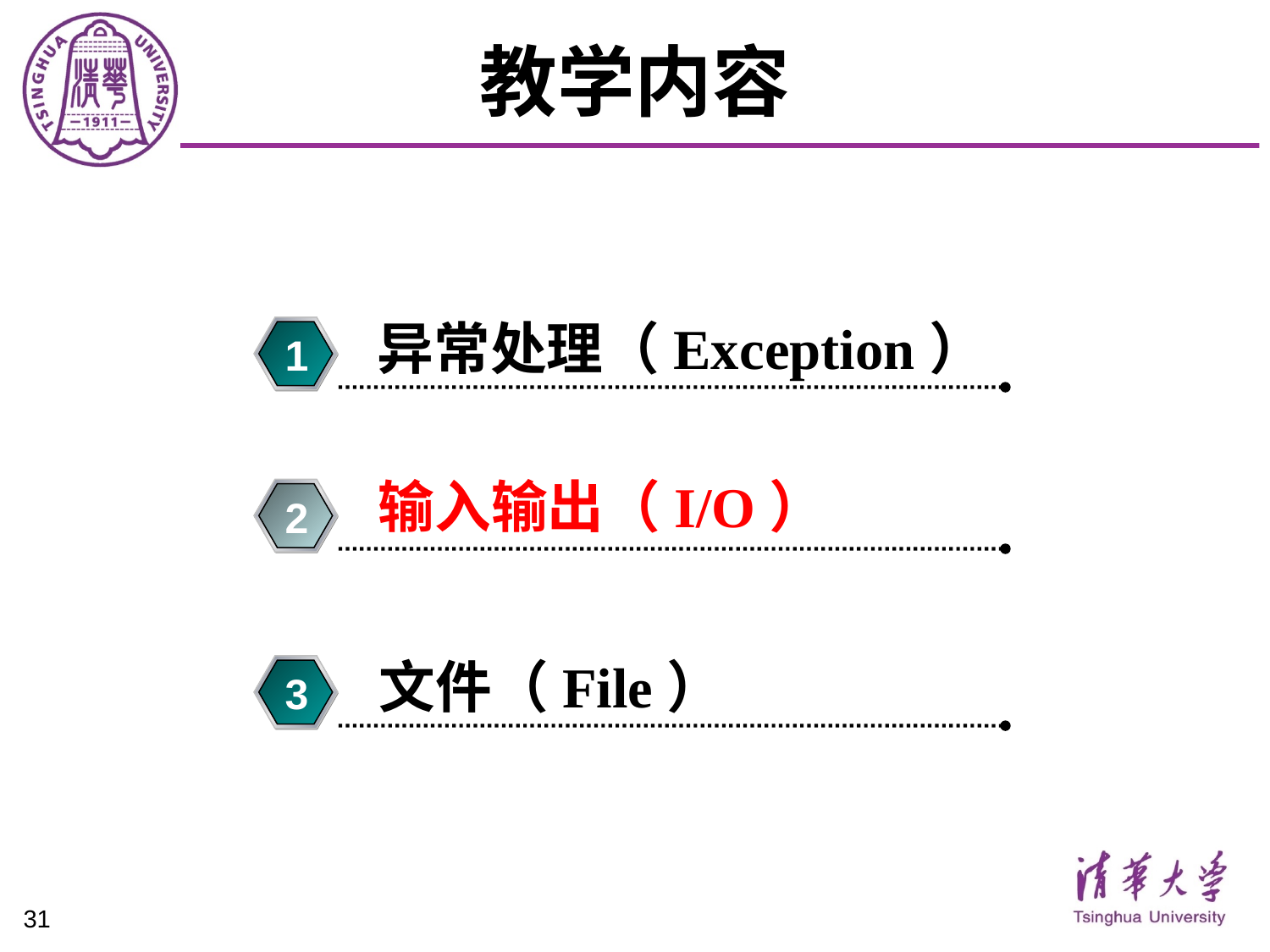

# 教学内容
异常处理（Exception）

1

输入输出（I/O）

2

文件（File）

3

31